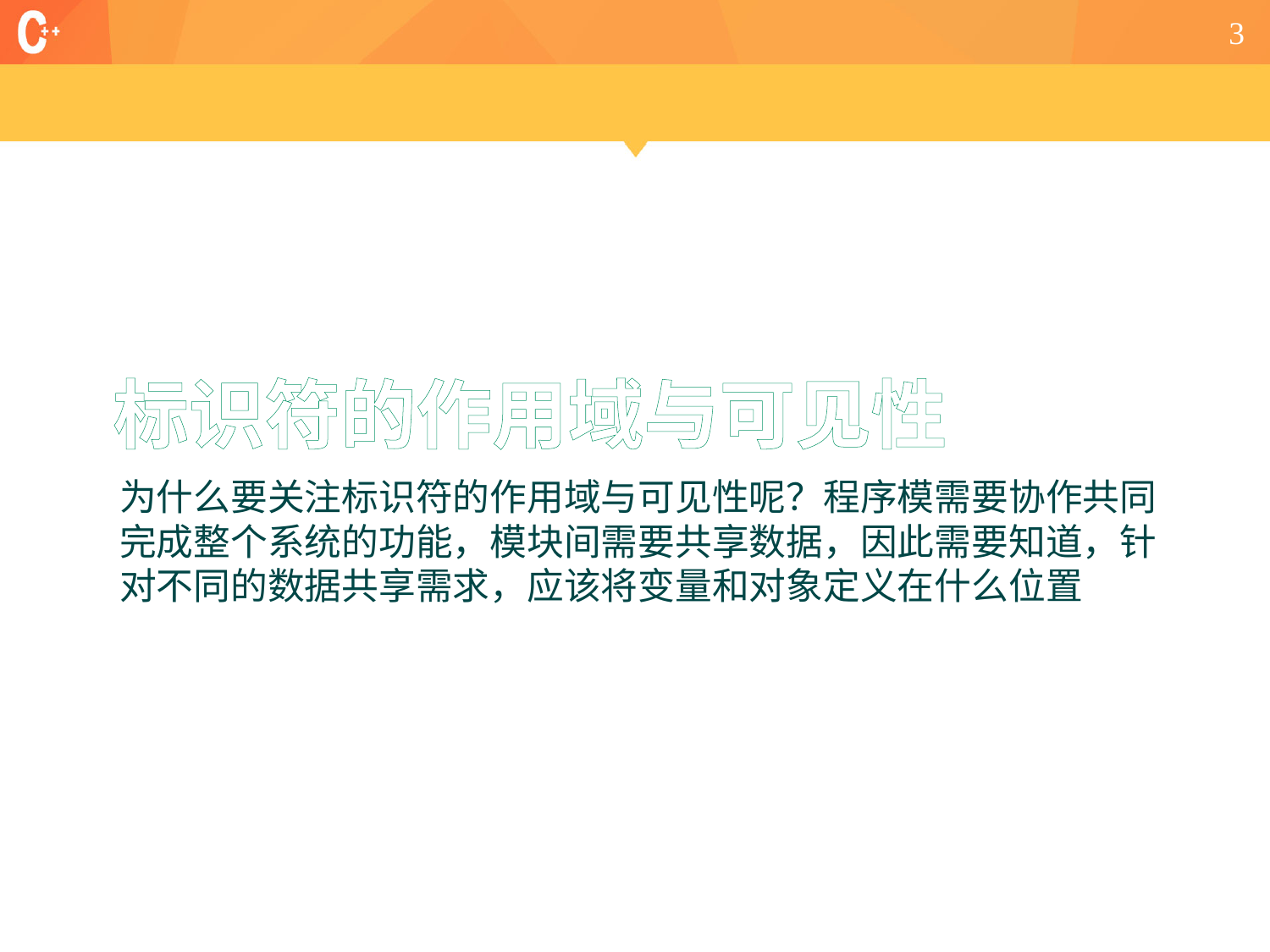

3
# 标识符的作用域与可见性
为什么要关注标识符的作用域与可见性呢？程序模需要协作共同完成整个系统的功能，模块间需要共享数据，因此需要知道，针对不同的数据共享需求，应该将变量和对象定义在什么位置